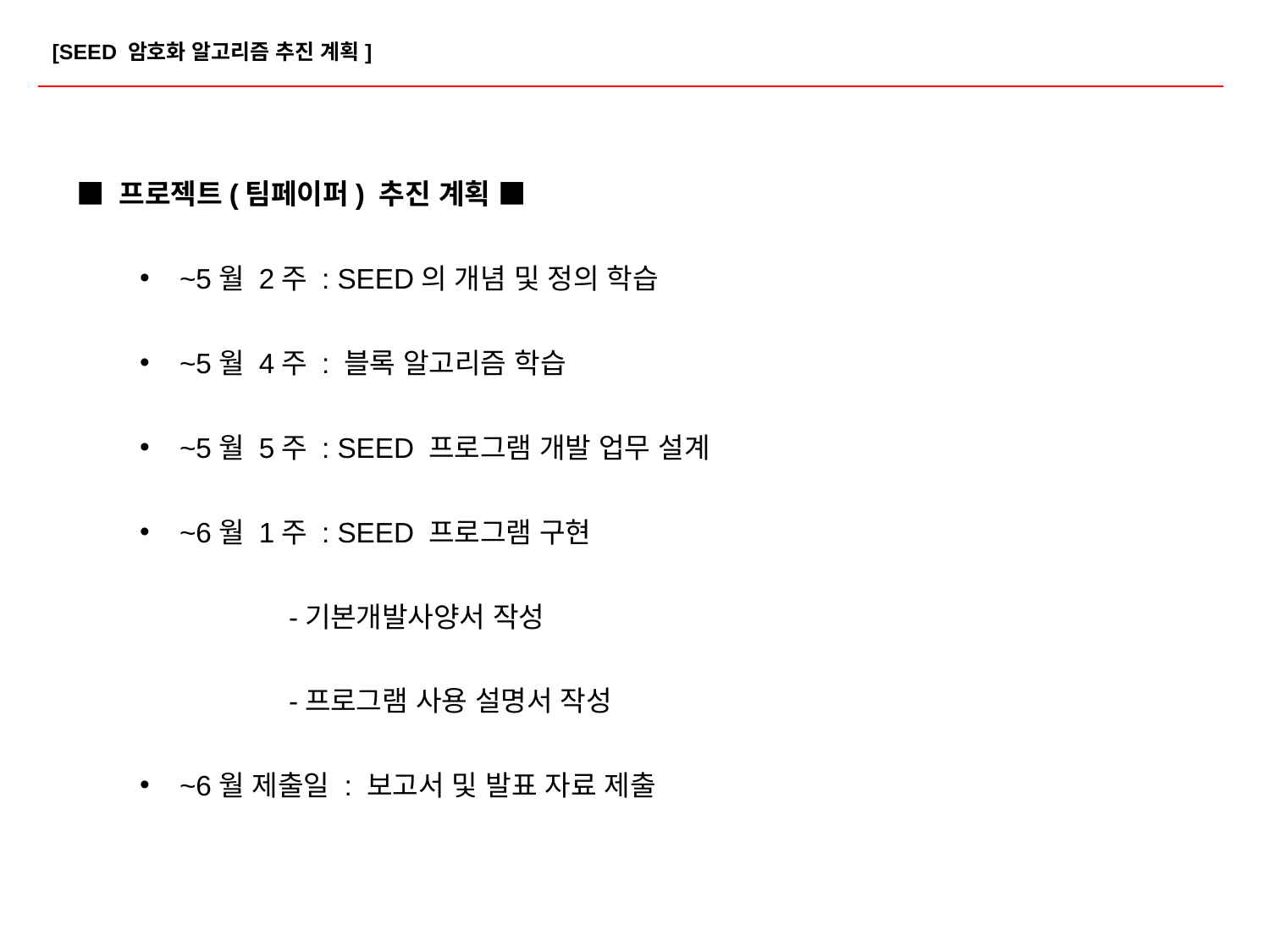

[SEED 암호화 알고리즘 추진 계획]
■ 프로젝트(팀페이퍼) 추진 계획 ■
~5월 2주 : SEED의 개념 및 정의 학습
~5월 4주 : 블록 알고리즘 학습
~5월 5주 : SEED 프로그램 개발 업무 설계
~6월 1주 : SEED 프로그램 구현
                   -기본개발사양서 작성
                   -프로그램 사용 설명서 작성
~6월 제출일 : 보고서 및 발표 자료 제출